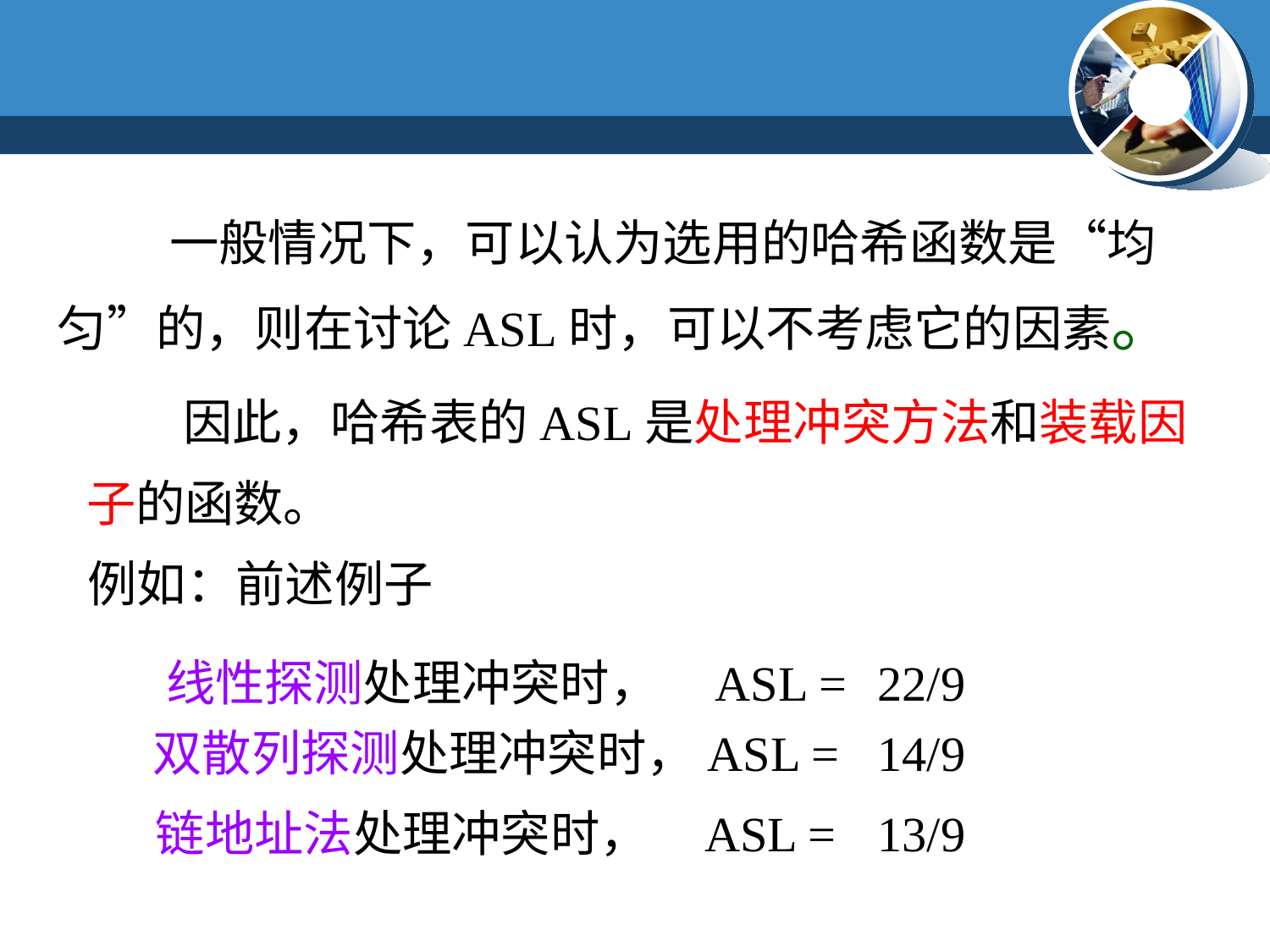

一般情况下，可以认为选用的哈希函数是“均匀”的，则在讨论ASL时，可以不考虑它的因素。
     因此，哈希表的ASL是处理冲突方法和装载因子的函数。
例如：前述例子
线性探测处理冲突时，    ASL =
22/9
双散列探测处理冲突时，ASL =
14/9
链地址法处理冲突时，    ASL =
13/9